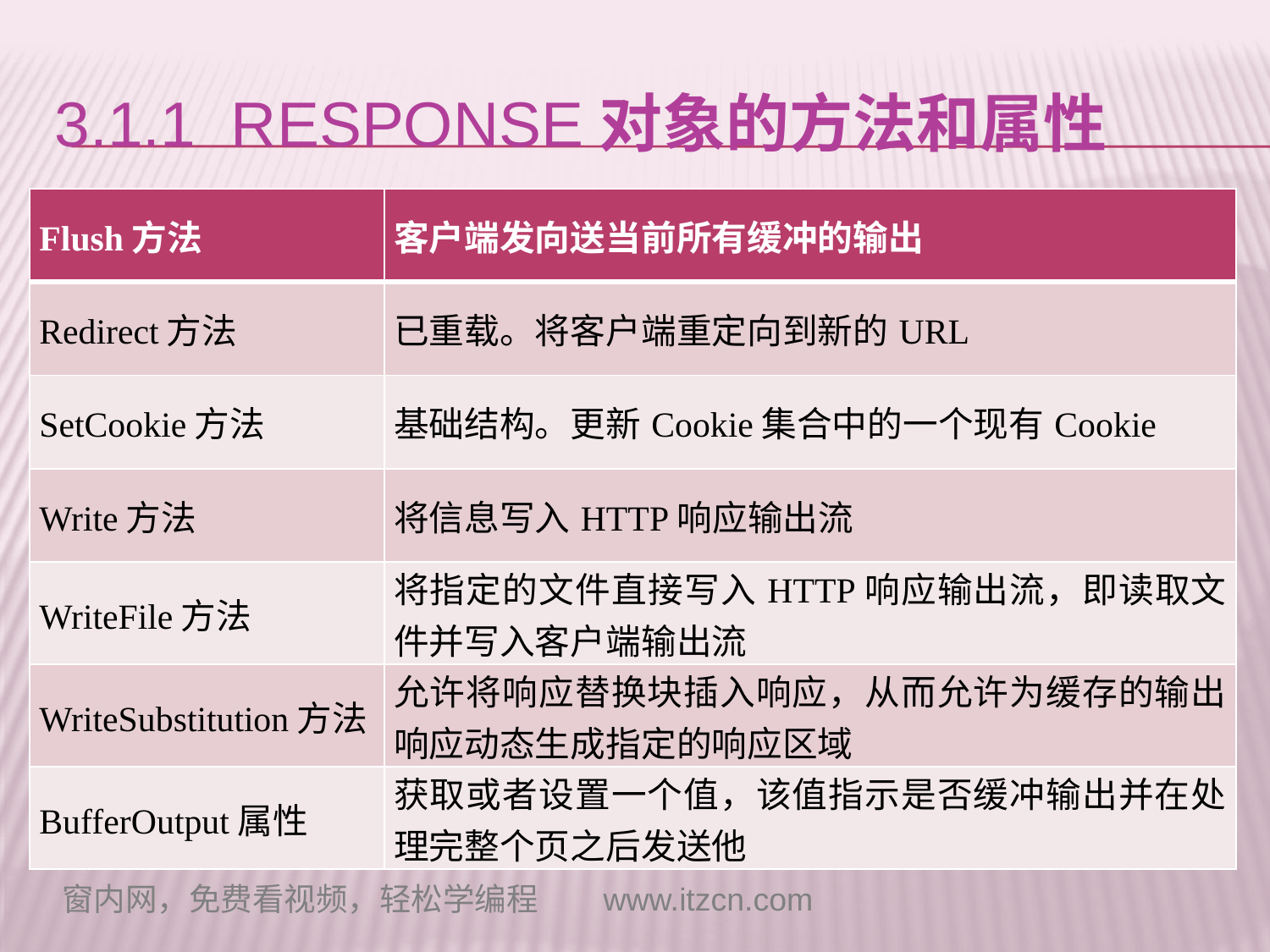

# 3.1.1  Response对象的方法和属性
| Flush方法 | 客户端发向送当前所有缓冲的输出 |
| --- | --- |
| Redirect方法 | 已重载。将客户端重定向到新的URL |
| SetCookie方法 | 基础结构。更新Cookie集合中的一个现有Cookie |
| Write方法 | 将信息写入HTTP响应输出流 |
| WriteFile方法 | 将指定的文件直接写入HTTP响应输出流，即读取文件并写入客户端输出流 |
| WriteSubstitution方法 | 允许将响应替换块插入响应，从而允许为缓存的输出响应动态生成指定的响应区域 |
| BufferOutput属性 | 获取或者设置一个值，该值指示是否缓冲输出并在处理完整个页之后发送他 |